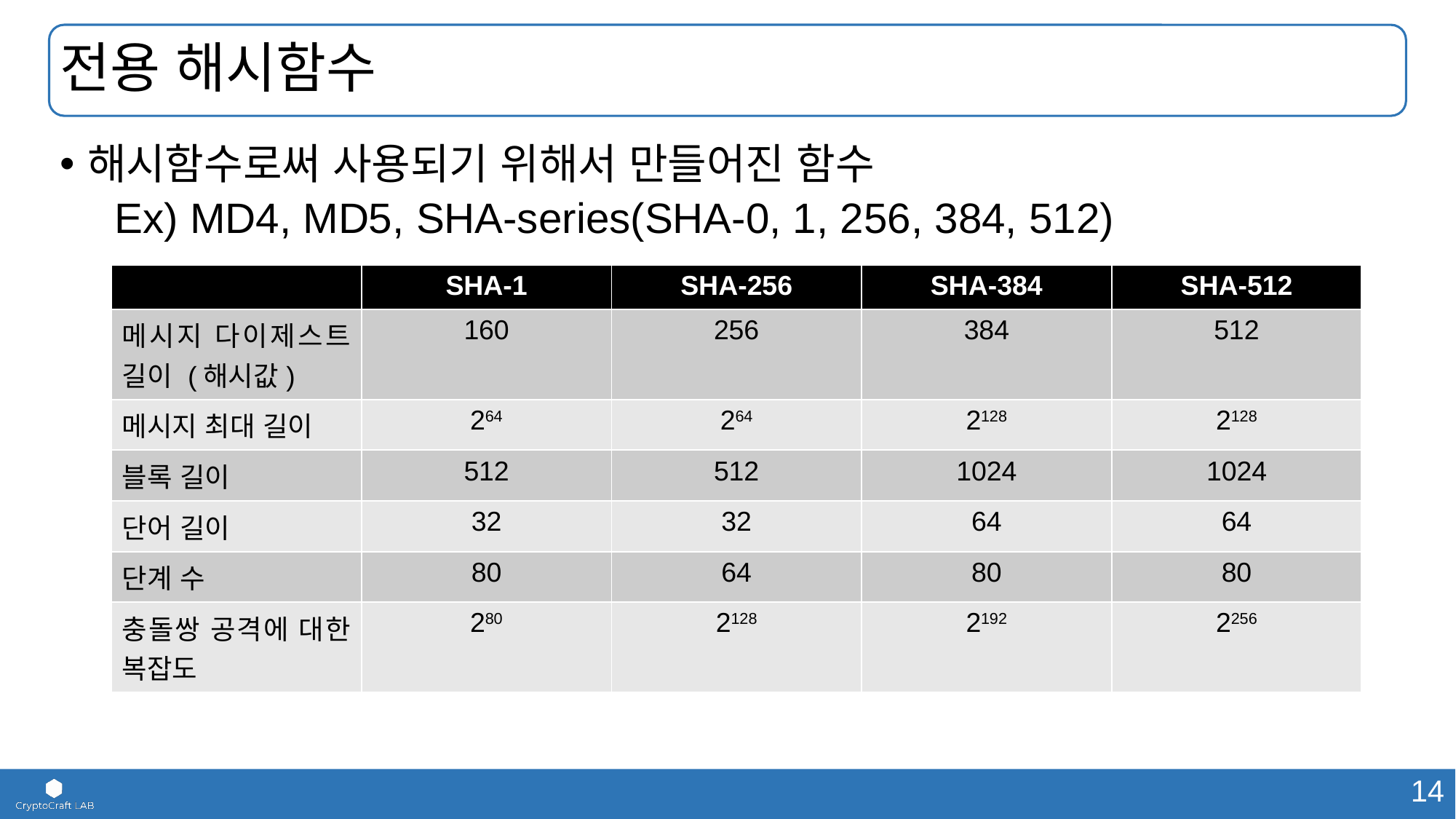

# 전용 해시함수
해시함수로써 사용되기 위해서 만들어진 함수
Ex) MD4, MD5, SHA-series(SHA-0, 1, 256, 384, 512)
|  | SHA-1 | SHA-256 | SHA-384 | SHA-512 |
| --- | --- | --- | --- | --- |
| 메시지 다이제스트 길이 (해시값) | 160 | 256 | 384 | 512 |
| 메시지 최대 길이 | 264 | 264 | 2128 | 2128 |
| 블록 길이 | 512 | 512 | 1024 | 1024 |
| 단어 길이 | 32 | 32 | 64 | 64 |
| 단계 수 | 80 | 64 | 80 | 80 |
| 충돌쌍 공격에 대한 복잡도 | 280 | 2128 | 2192 | 2256 |